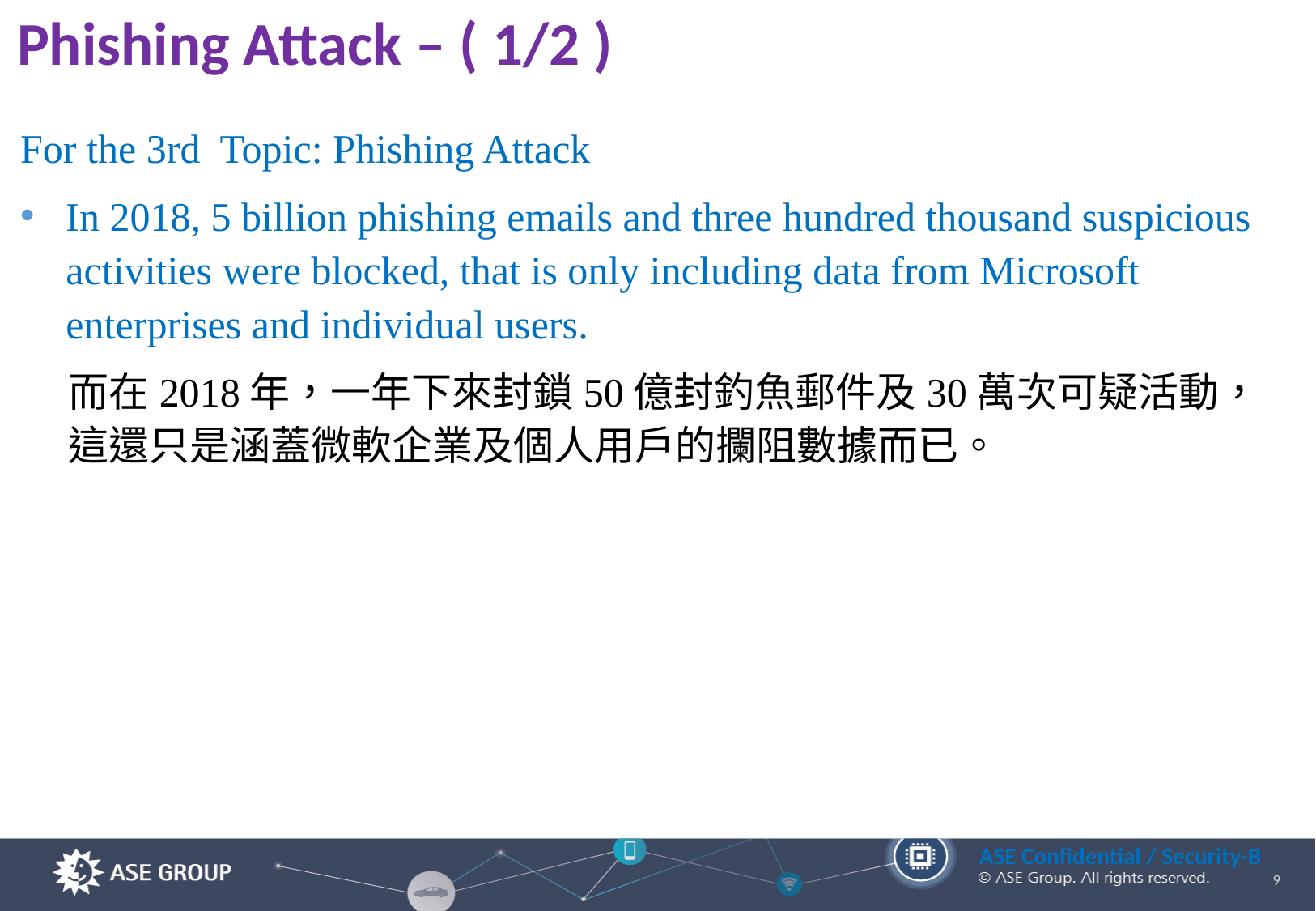

# Phishing Attack – ( 1/2 )
For the 3rd  Topic: Phishing Attack
In 2018, 5 billion phishing emails and three hundred thousand suspicious activities were blocked, that is only including data from Microsoft enterprises and individual users.
而在2018年，一年下來封鎖50億封釣魚郵件及30萬次可疑活動，這還只是涵蓋微軟企業及個人用戶的攔阻數據而已。